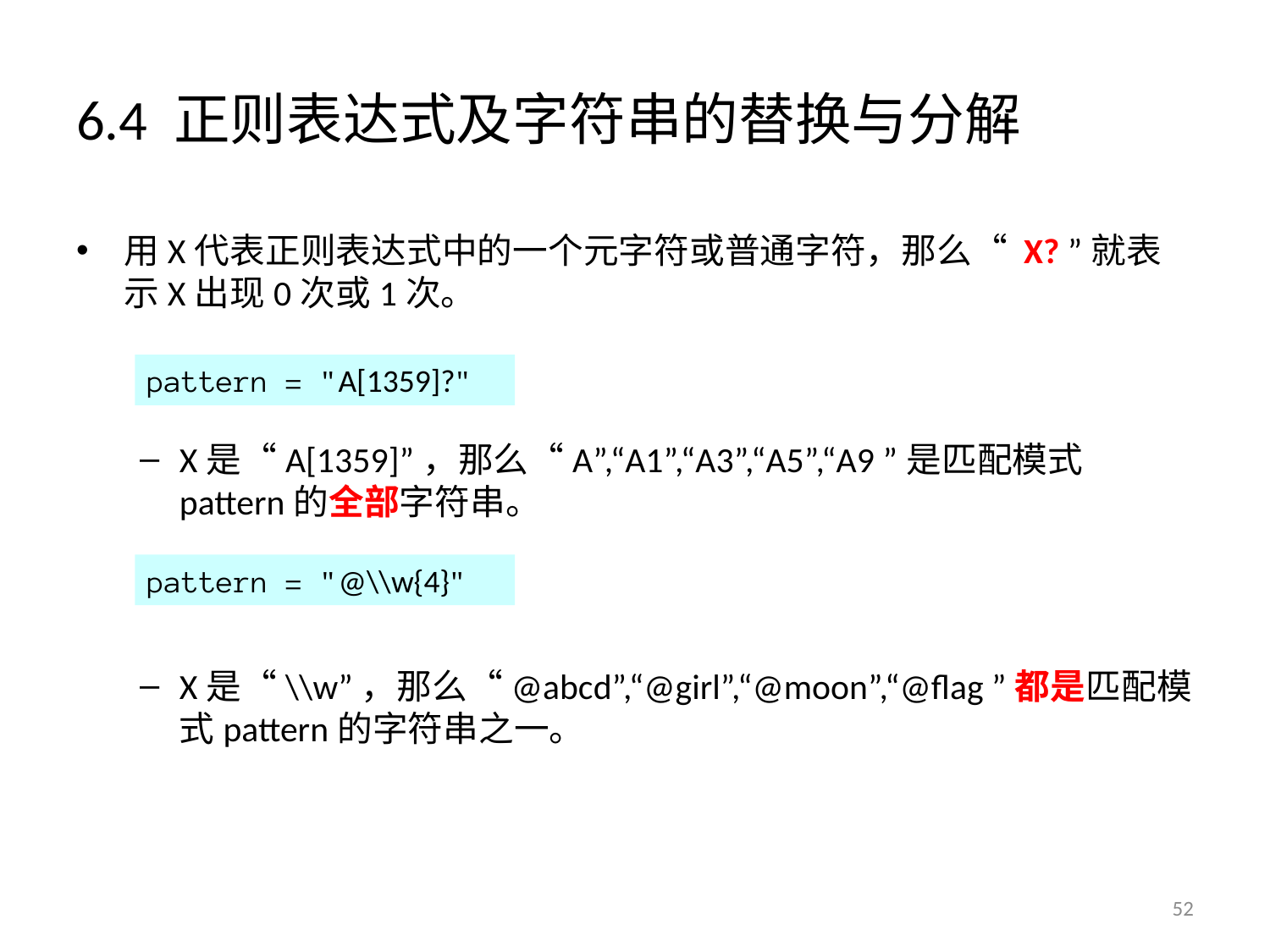

# 6.4 正则表达式及字符串的替换与分解
用X代表正则表达式中的一个元字符或普通字符，那么“ X? ”就表示X出现0次或1次。

X是“A[1359]”，那么“A”,“A1”,“A3”,“A5”,“A9 ”是匹配模式pattern的全部字符串。

X是“\\w”，那么“@abcd”,“@girl”,“@moon”,“@flag ”都是匹配模式pattern的字符串之一。
pattern = "A[1359]?"
pattern = "@\\w{4}"
52